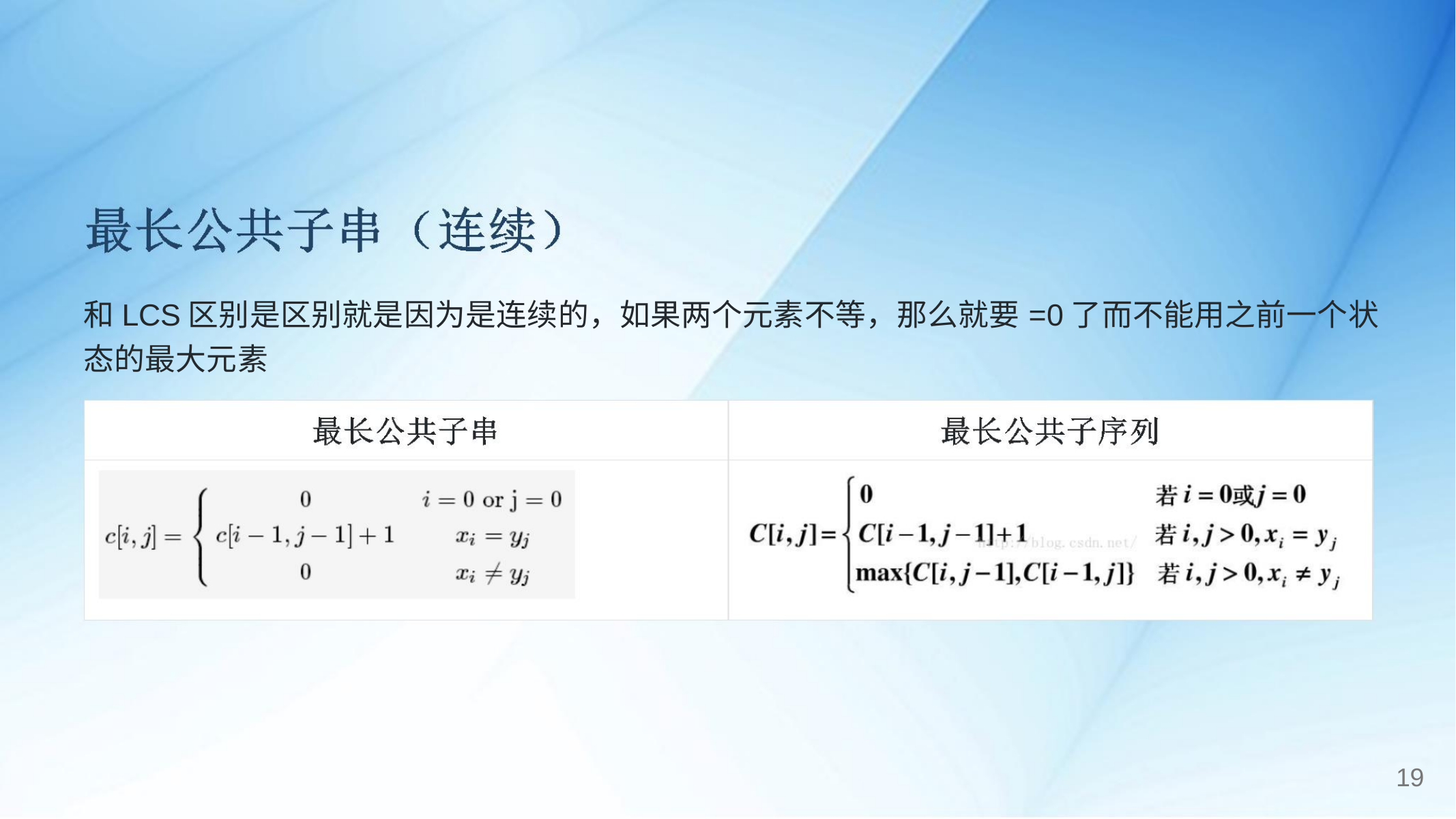

和LCS区别是区别就是因为是连续的，如果两个元素不等，那么就要=0了而不能用之前一个状
态的最大元素
19